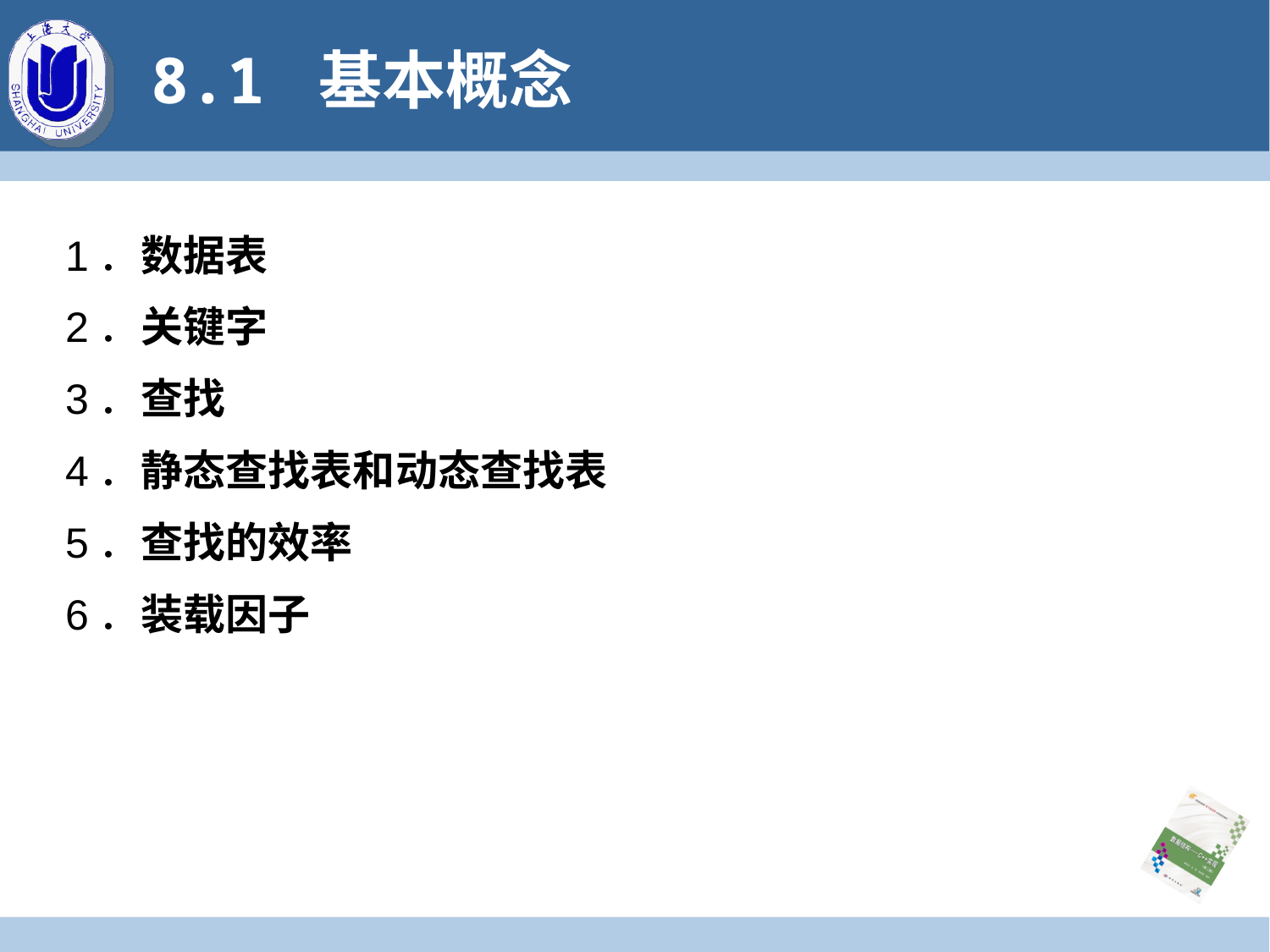

# 8.1 基本概念
1．数据表
2．关键字
3．查找
4．静态查找表和动态查找表
5．查找的效率
6．装载因子